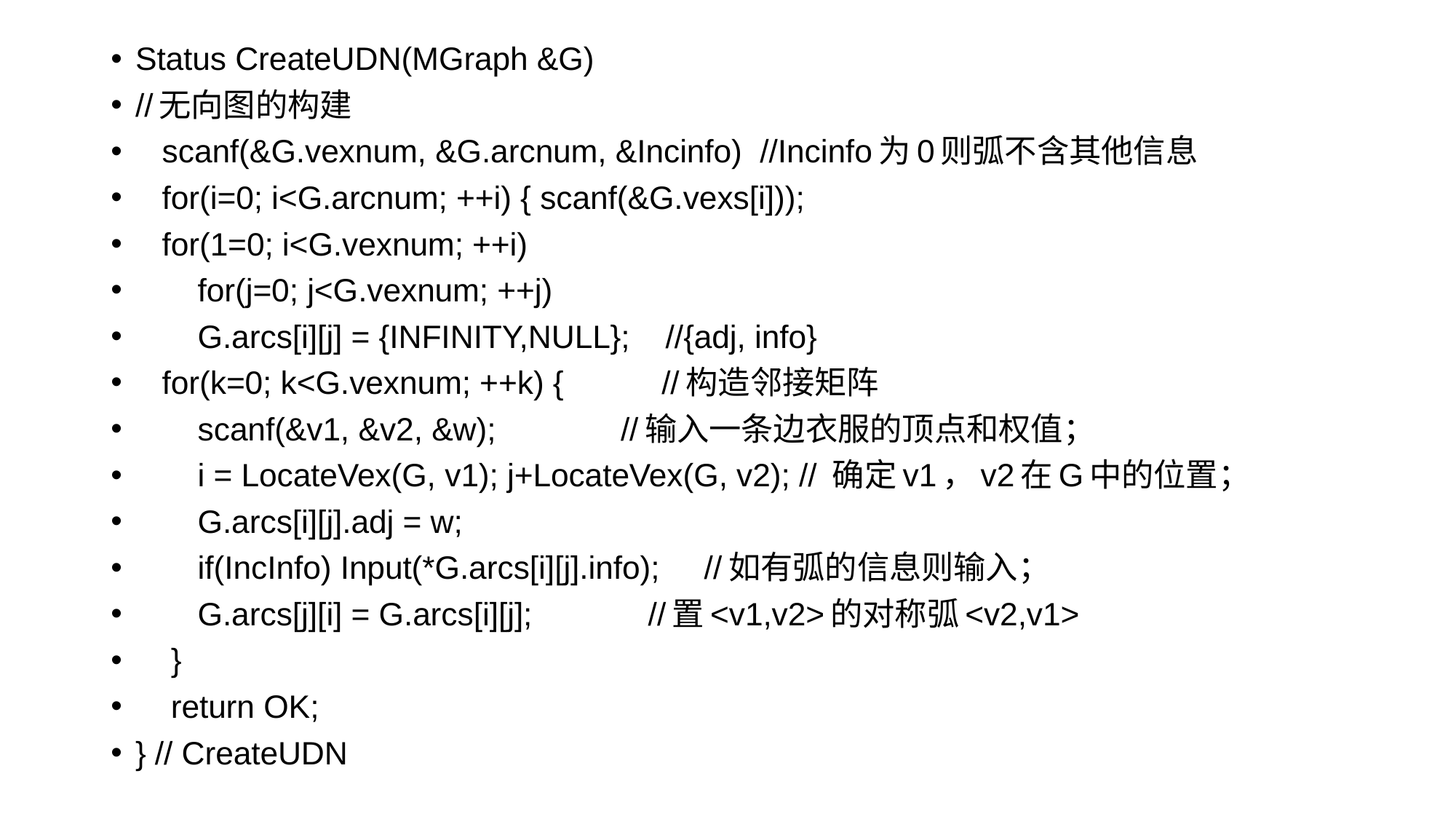

Status CreateUDN(MGraph &G)
//无向图的构建
   scanf(&G.vexnum, &G.arcnum, &Incinfo)  //Incinfo为0则弧不含其他信息
   for(i=0; i<G.arcnum; ++i) { scanf(&G.vexs[i]));
   for(1=0; i<G.vexnum; ++i)
       for(j=0; j<G.vexnum; ++j)
       G.arcs[i][j] = {INFINITY,NULL};    //{adj, info}
   for(k=0; k<G.vexnum; ++k) {           //构造邻接矩阵
       scanf(&v1, &v2, &w);              //输入一条边衣服的顶点和权值；
       i = LocateVex(G, v1); j+LocateVex(G, v2); // 确定v1，v2在G中的位置；
       G.arcs[i][j].adj = w;
       if(IncInfo) Input(*G.arcs[i][j].info);     //如有弧的信息则输入；
       G.arcs[j][i] = G.arcs[i][j];             //置<v1,v2>的对称弧<v2,v1>
    }
    return OK;
} // CreateUDN